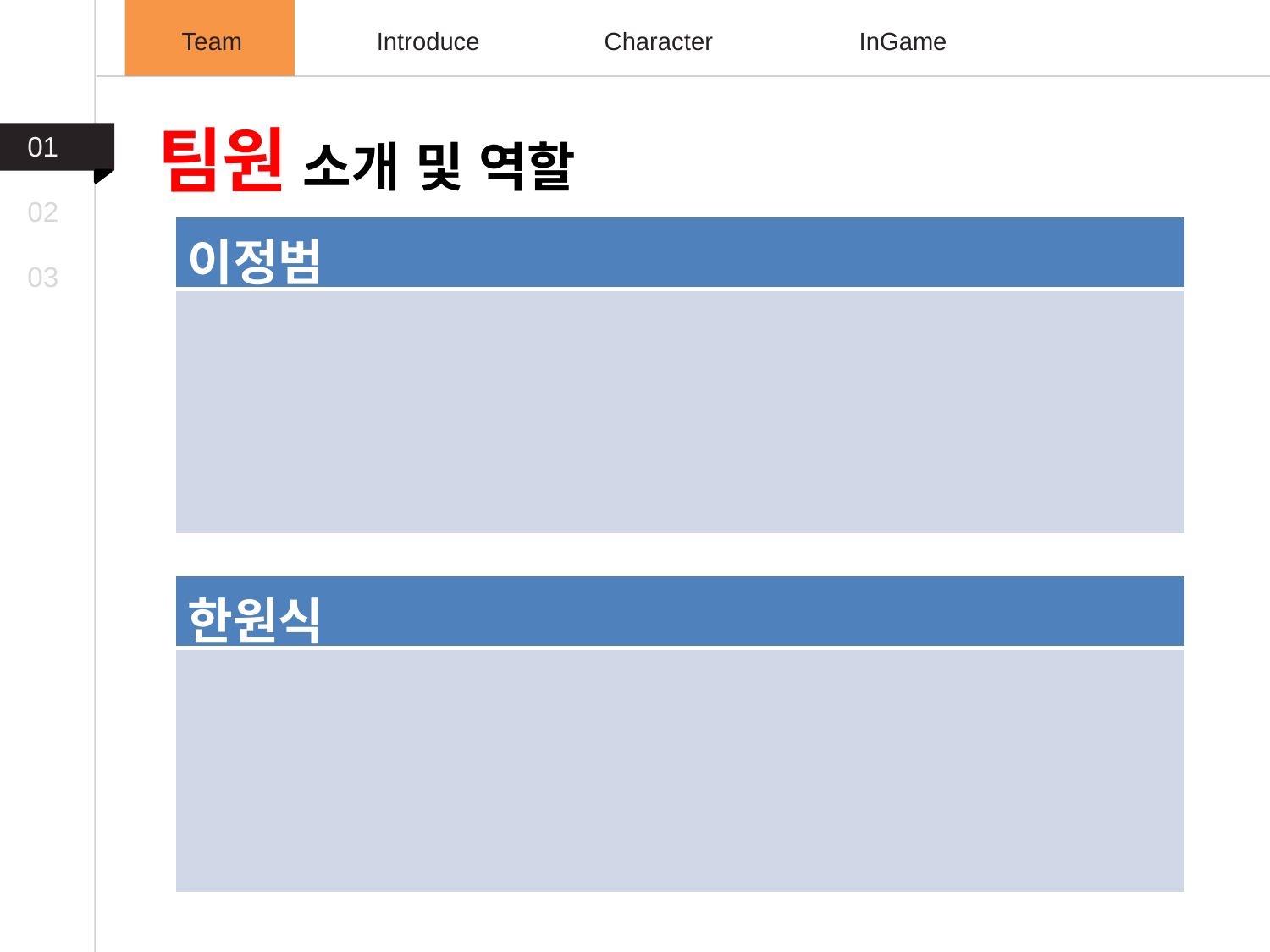

InGame
Team
Introduce
Character
팀원 소개 및 역할
01

02
| 이정범 |
| --- |
|  |
03
| 한원식 |
| --- |
|  |